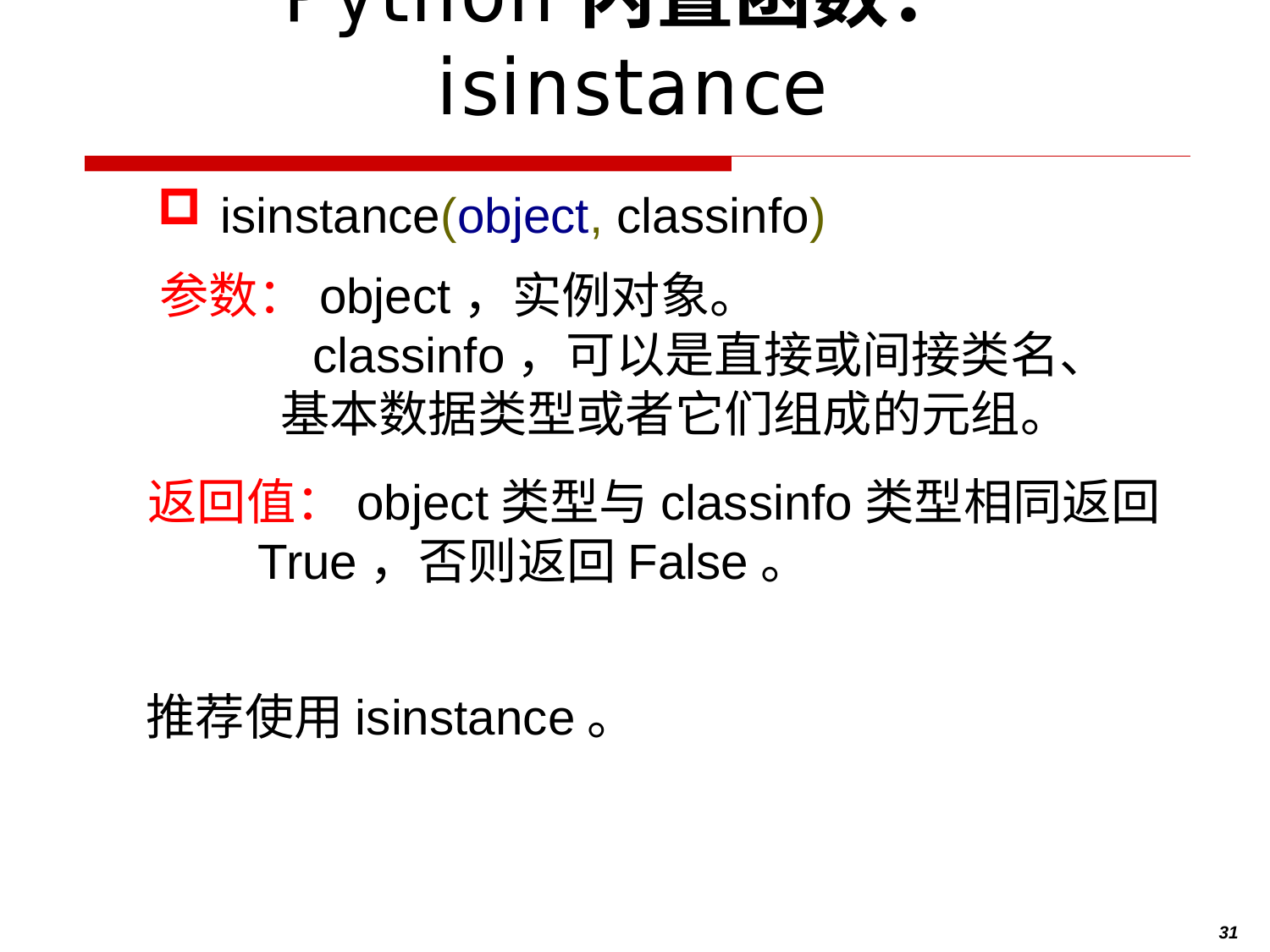

# Python内置函数：isinstance
isinstance(object, classinfo)
     参数：object，实例对象。
                classinfo，可以是直接或间接类名、
                基本数据类型或者它们组成的元组。
返回值：object类型与classinfo类型相同返回
        True，否则返回False。
推荐使用isinstance。
31